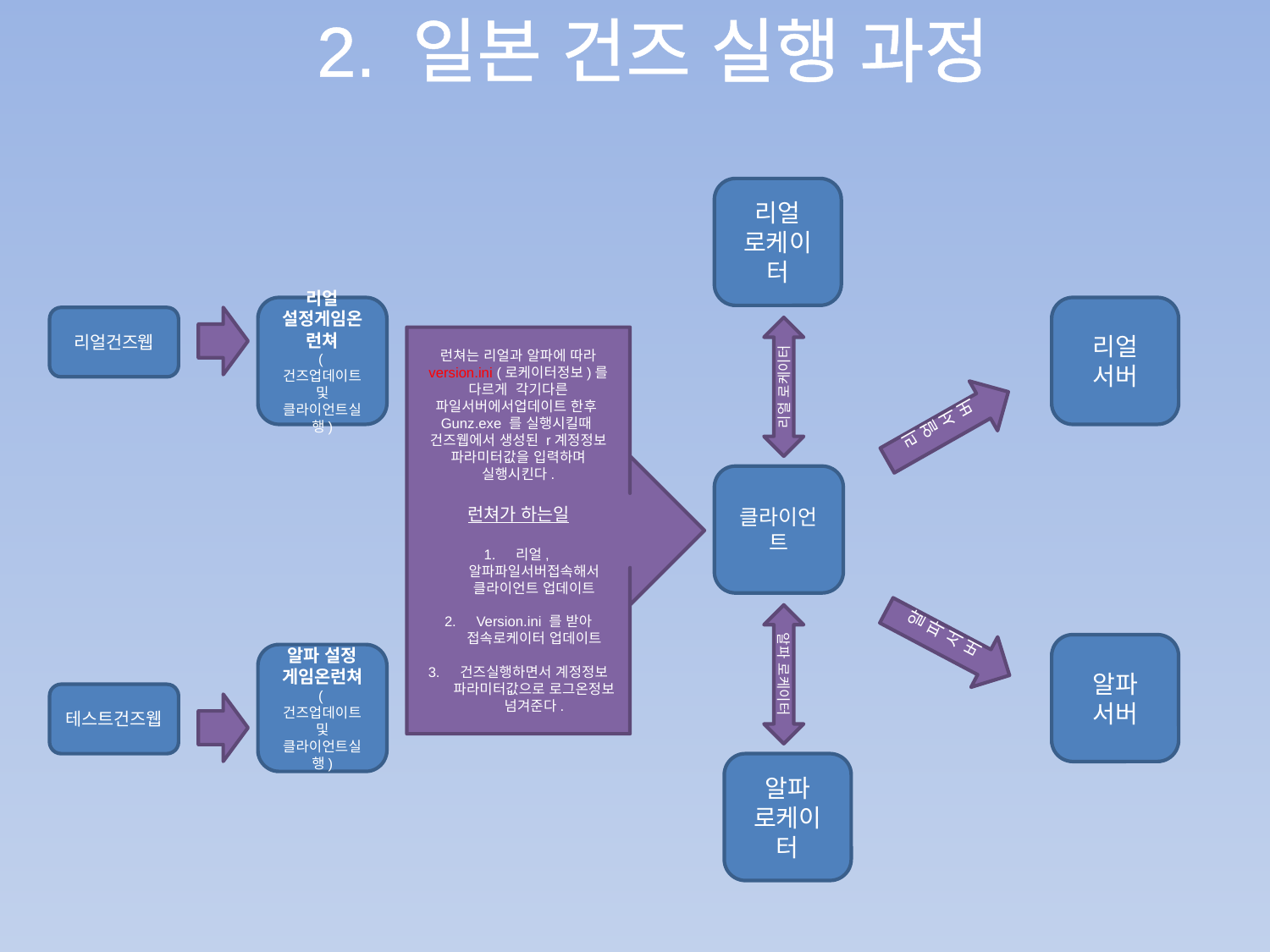

2. 일본 건즈 실행 과정
리얼 로케이터
리얼 설정게임온런쳐
(건즈업데이트및 클라이언트실행)
리얼 서버
리얼건즈웹

런쳐는 리얼과 알파에 따라 version.ini (로케이터정보)를 다르게  각기다른 파일서버에서업데이트 한후  Gunz.exe 를 실행시킬때  건즈웹에서 생성된 r계정정보 파라미터값을 입력하며 실행시킨다.

런쳐가 하는일

리얼,알파파일서버접속해서 클라이언트 업데이트

Version.ini 를 받아 접속로케이터 업데이트

건즈실행하면서 계정정보 파라미터값으로 로그온정보 넘겨준다.
리얼서버
리얼 로케이터
클라이언트
알파서버
알파 서버
알파 설정 게임온런쳐
(건즈업데이트및 클라이언트실행)
알파 로케이터
테스트건즈웹

알파 로케이터